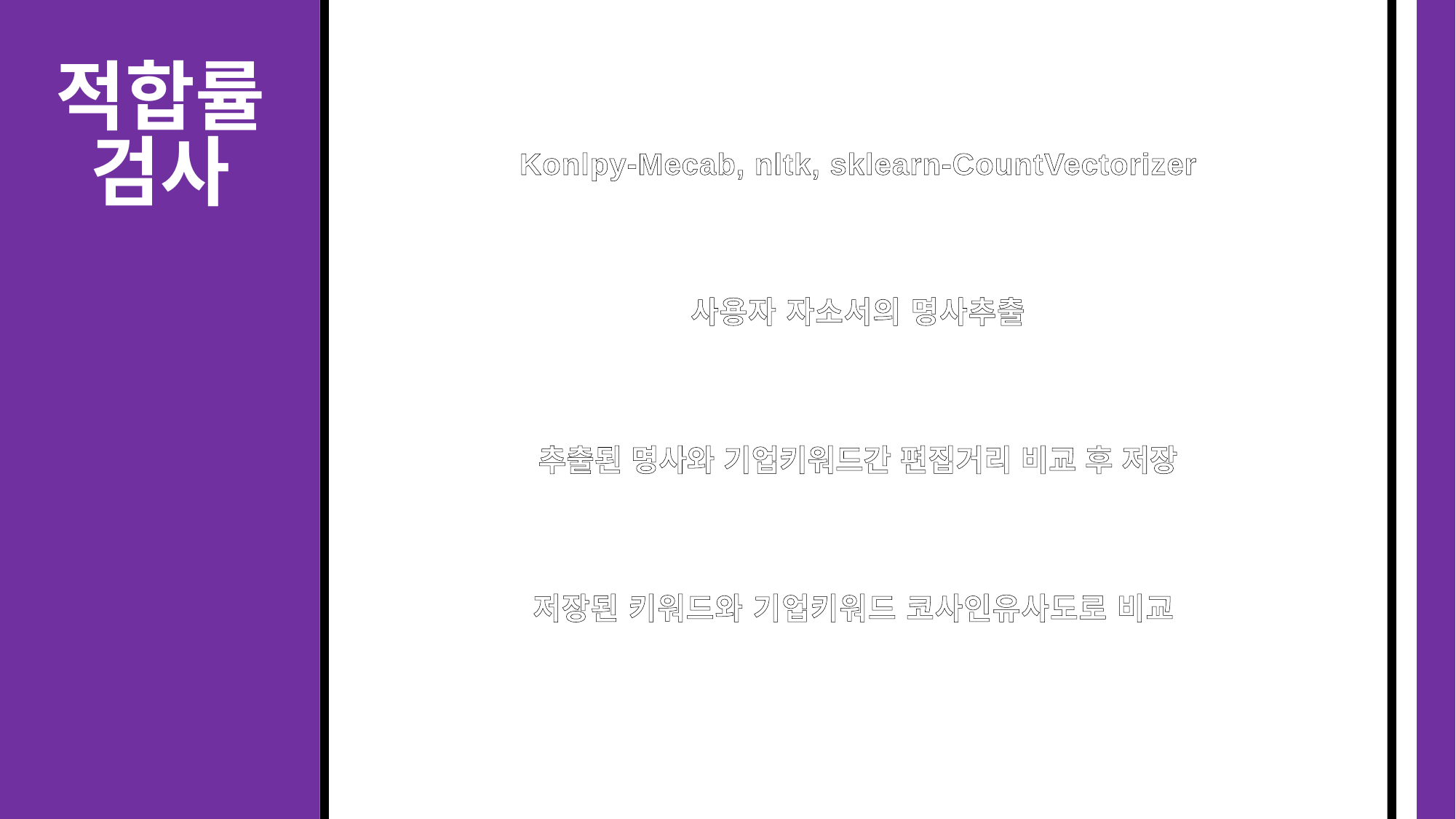

적합률
검사
Konlpy-Mecab, nltk, sklearn-CountVectorizer
사용자 자소서의 명사추출
추출된 명사와 기업키워드간 편집거리 비교 후 저장
저장된 키워드와 기업키워드 코사인유사도로 비교